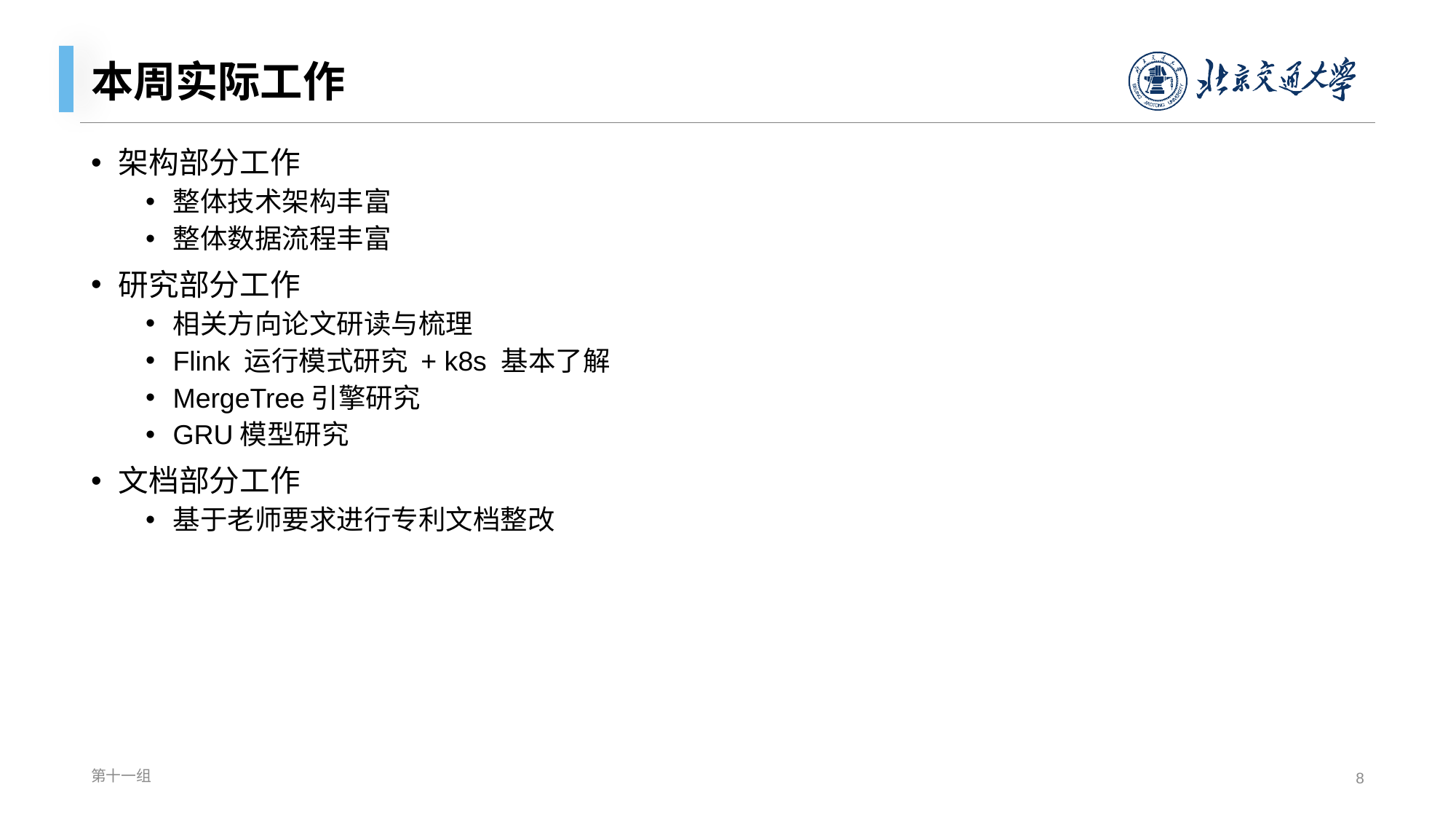

# 本周实际工作
架构部分工作
整体技术架构丰富
整体数据流程丰富
研究部分工作
相关方向论文研读与梳理
Flink 运行模式研究 + k8s 基本了解
MergeTree引擎研究
GRU模型研究
文档部分工作
基于老师要求进行专利文档整改
第十一组
8